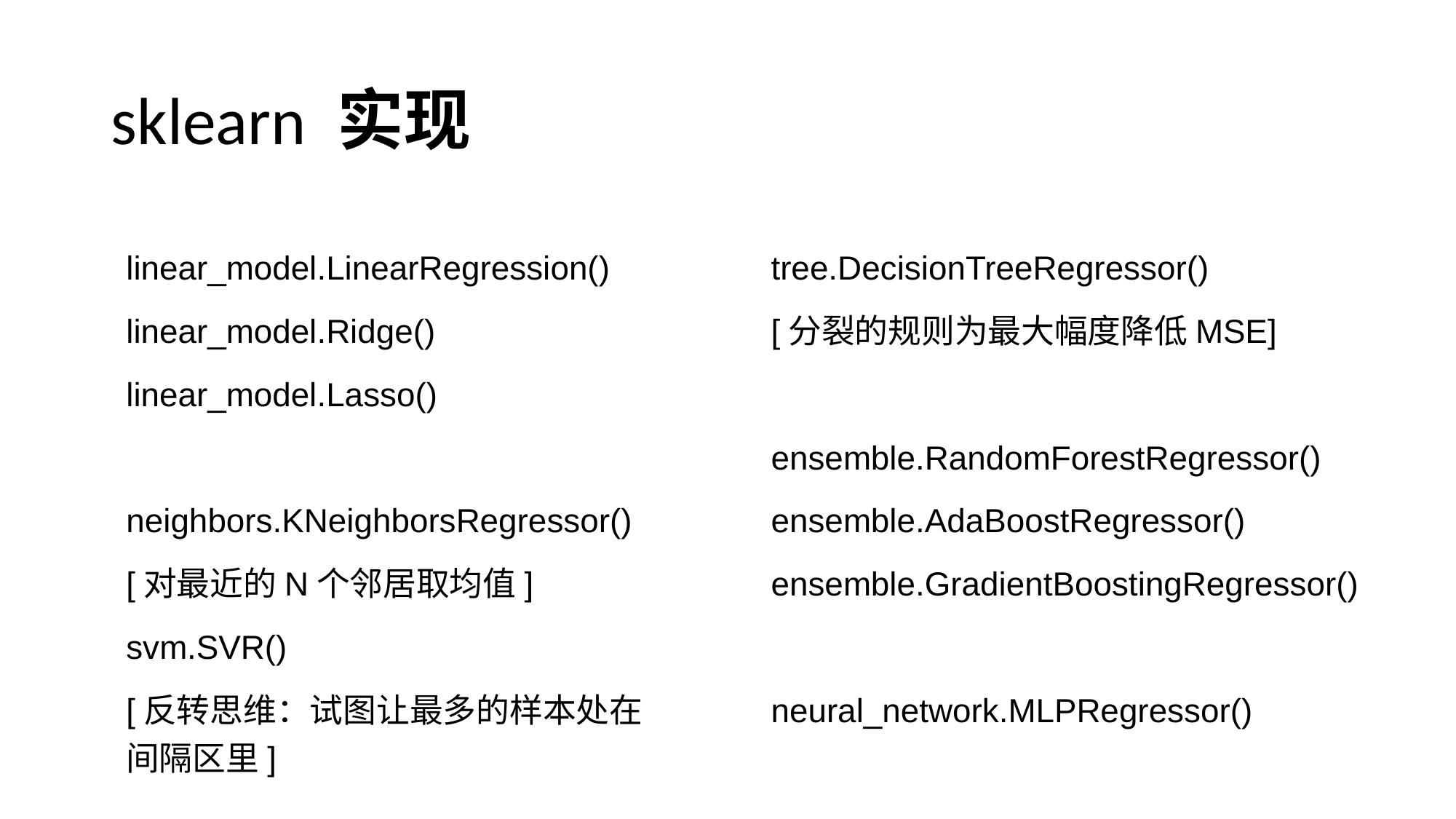

# sklearn 实现
linear_model.LinearRegression()
linear_model.Ridge()
linear_model.Lasso()

neighbors.KNeighborsRegressor()
[对最近的N个邻居取均值]
svm.SVR()
[反转思维：试图让最多的样本处在间隔区里]

tree.DecisionTreeRegressor()
[分裂的规则为最大幅度降低MSE]

ensemble.RandomForestRegressor()
ensemble.AdaBoostRegressor()
ensemble.GradientBoostingRegressor()

neural_network.MLPRegressor()